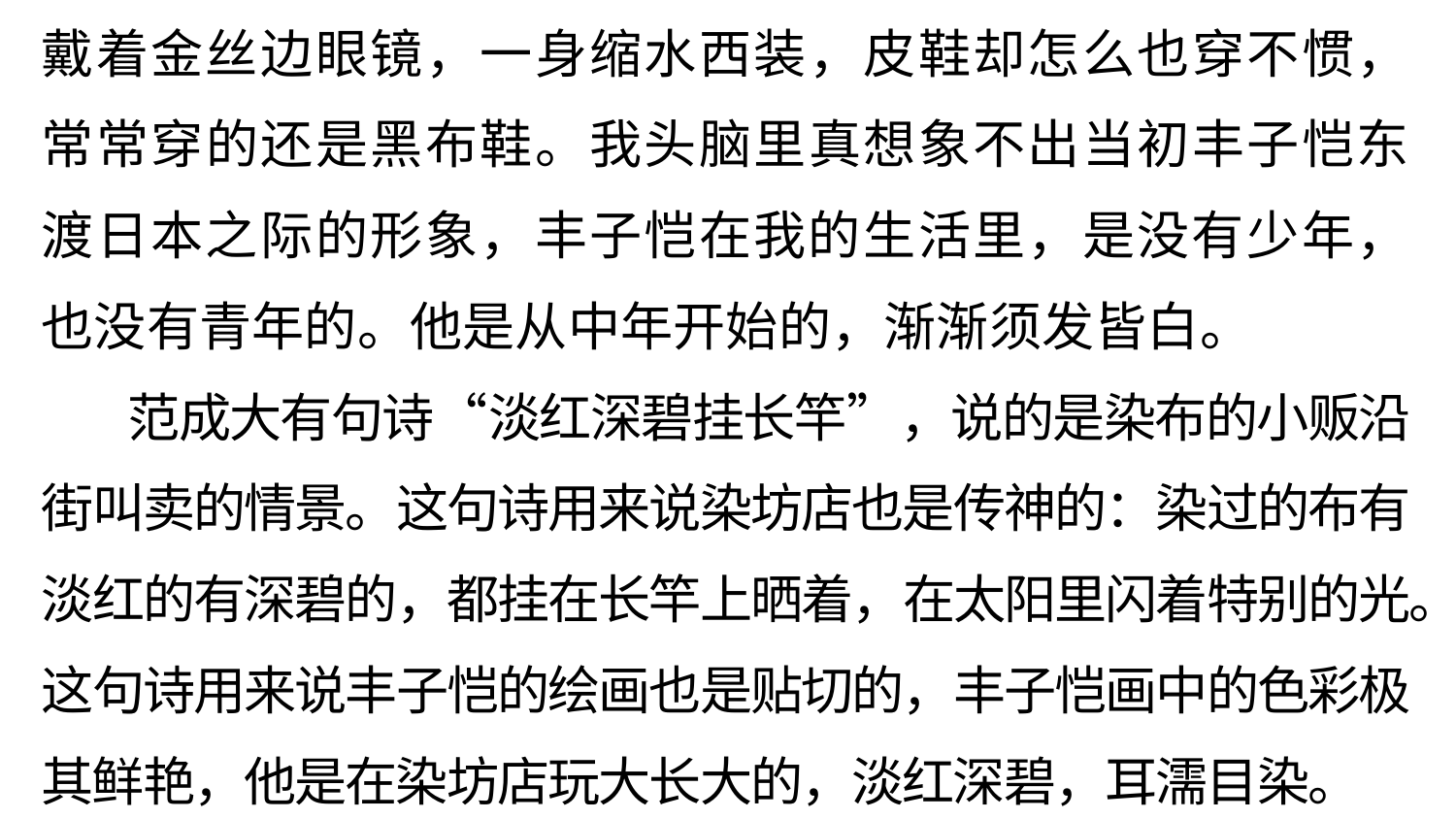

戴着金丝边眼镜，一身缩水西装，皮鞋却怎么也穿不惯，常常穿的还是黑布鞋。我头脑里真想象不出当初丰子恺东渡日本之际的形象，丰子恺在我的生活里，是没有少年，也没有青年的。他是从中年开始的，渐渐须发皆白。
       范成大有句诗“淡红深碧挂长竿”，说的是染布的小贩沿街叫卖的情景。这句诗用来说染坊店也是传神的：染过的布有淡红的有深碧的，都挂在长竿上晒着，在太阳里闪着特别的光。这句诗用来说丰子恺的绘画也是贴切的，丰子恺画中的色彩极其鲜艳，他是在染坊店玩大长大的，淡红深碧，耳濡目染。